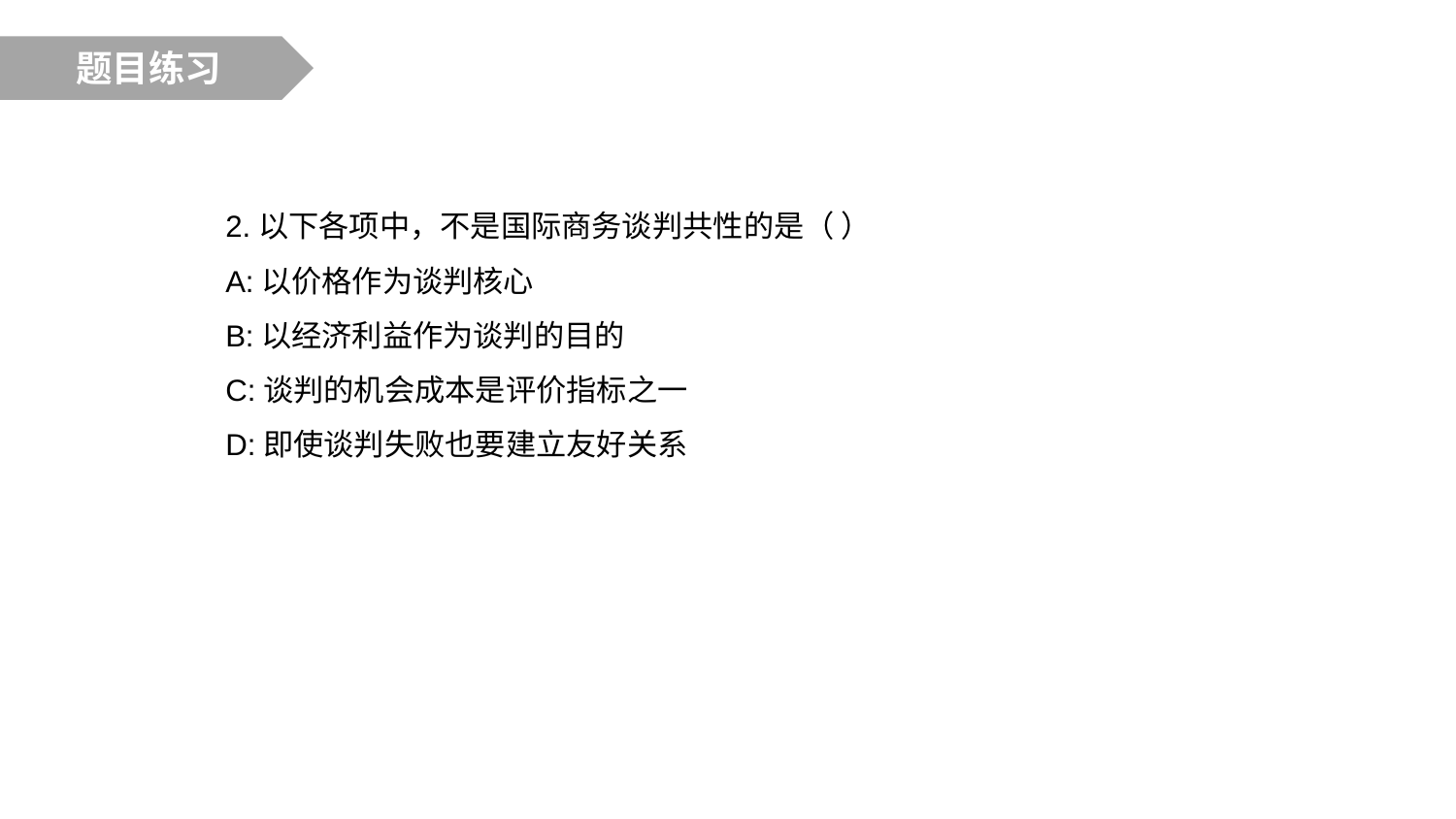

题目练习
2.以下各项中，不是国际商务谈判共性的是（ ）
A:以价格作为谈判核心
B:以经济利益作为谈判的目的
C:谈判的机会成本是评价指标之一
D:即使谈判失败也要建立友好关系